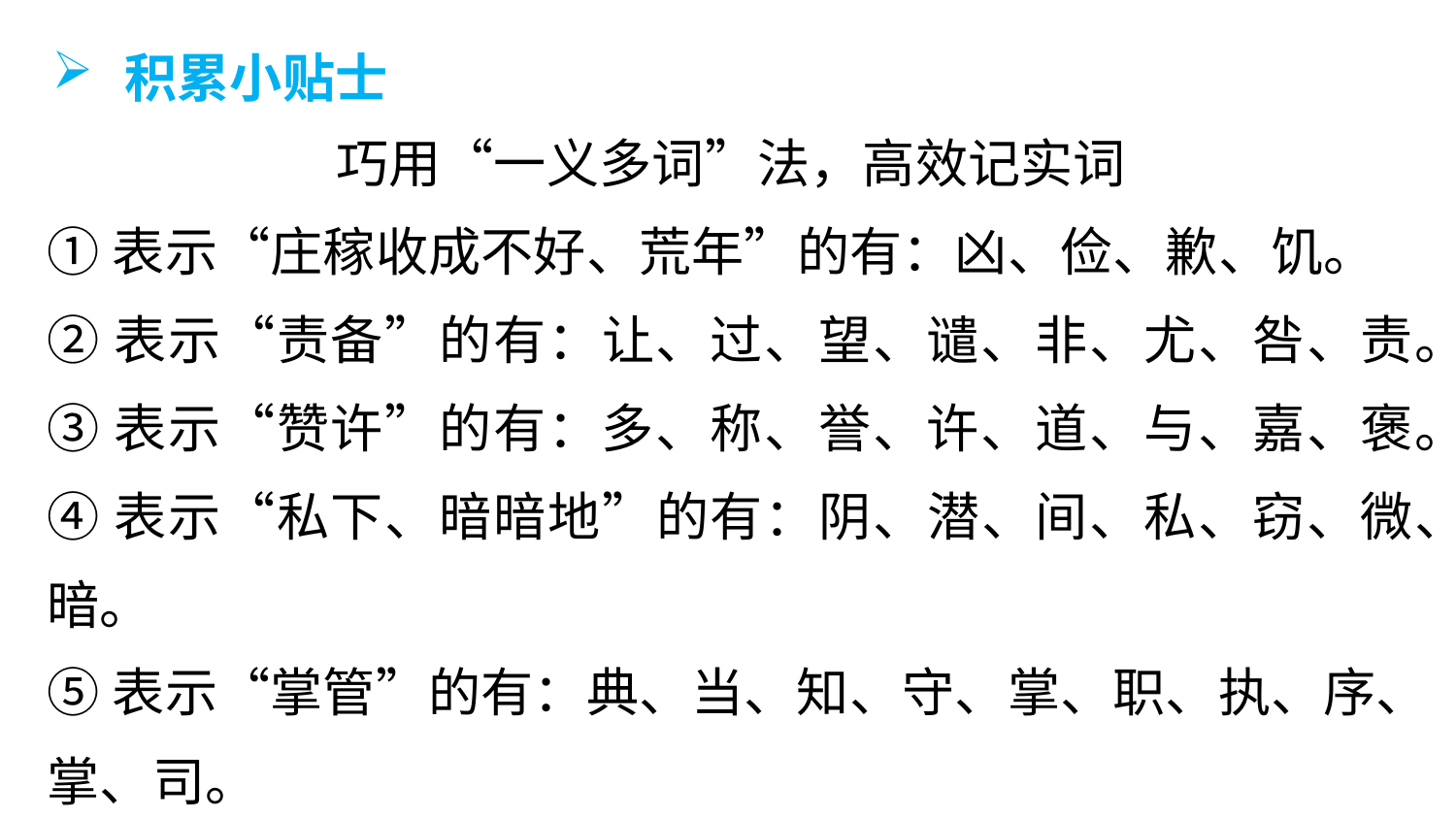

积累小贴士
巧用“一义多词”法，高效记实词
①表示“庄稼收成不好、荒年”的有：凶、俭、歉、饥。
②表示“责备”的有：让、过、望、谴、非、尤、咎、责。
③表示“赞许”的有：多、称、誉、许、道、与、嘉、褒。
④表示“私下、暗暗地”的有：阴、潜、间、私、窃、微、暗。
⑤表示“掌管”的有：典、当、知、守、掌、职、执、序、掌、司。